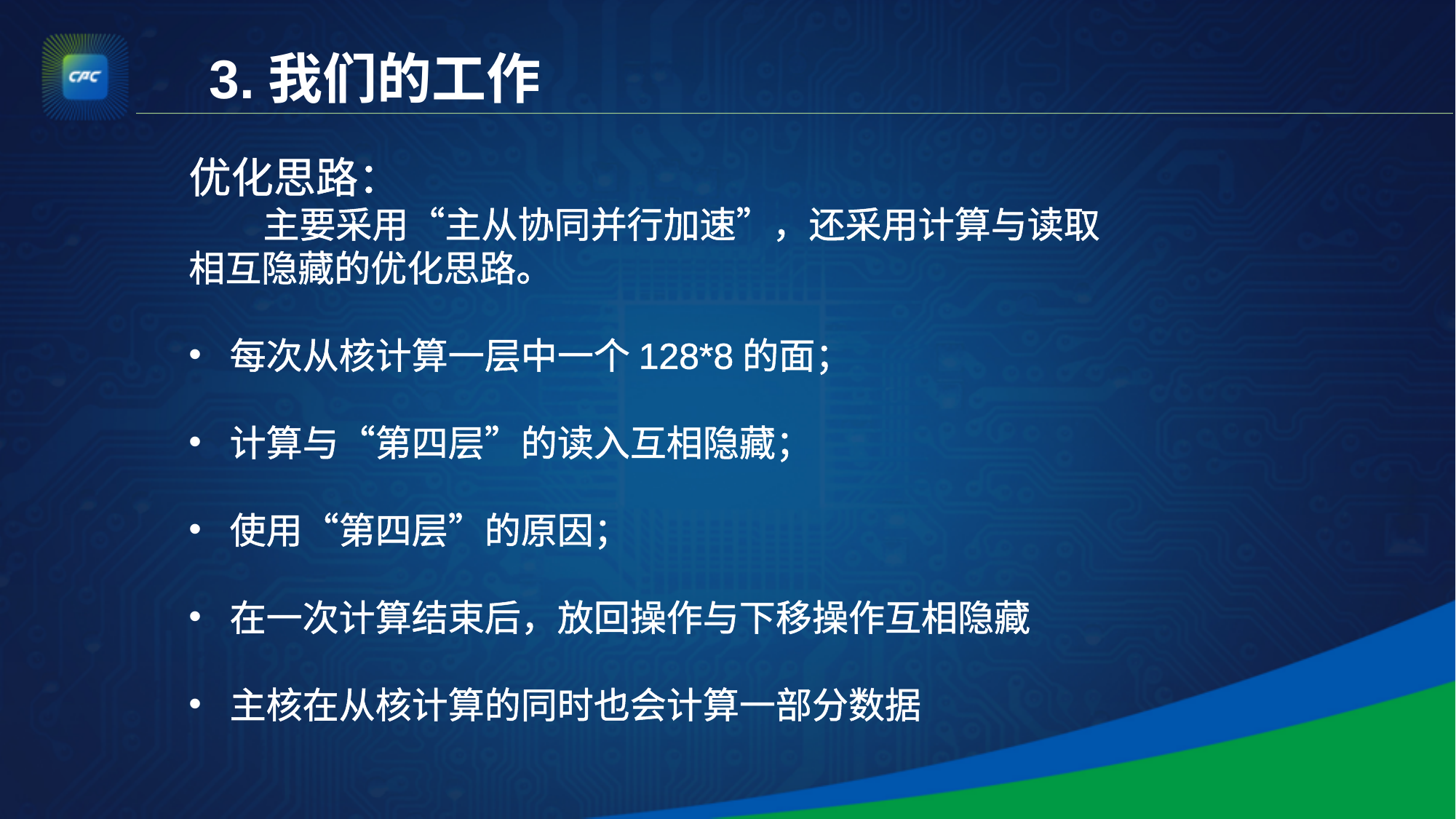

3.我们的工作

优化思路：
        主要采用“主从协同并行加速”，还采用计算与读取相互隐藏的优化思路。

每次从核计算一层中一个128*8的面；

计算与“第四层”的读入互相隐藏；

使用“第四层”的原因；

在一次计算结束后，放回操作与下移操作互相隐藏

主核在从核计算的同时也会计算一部分数据